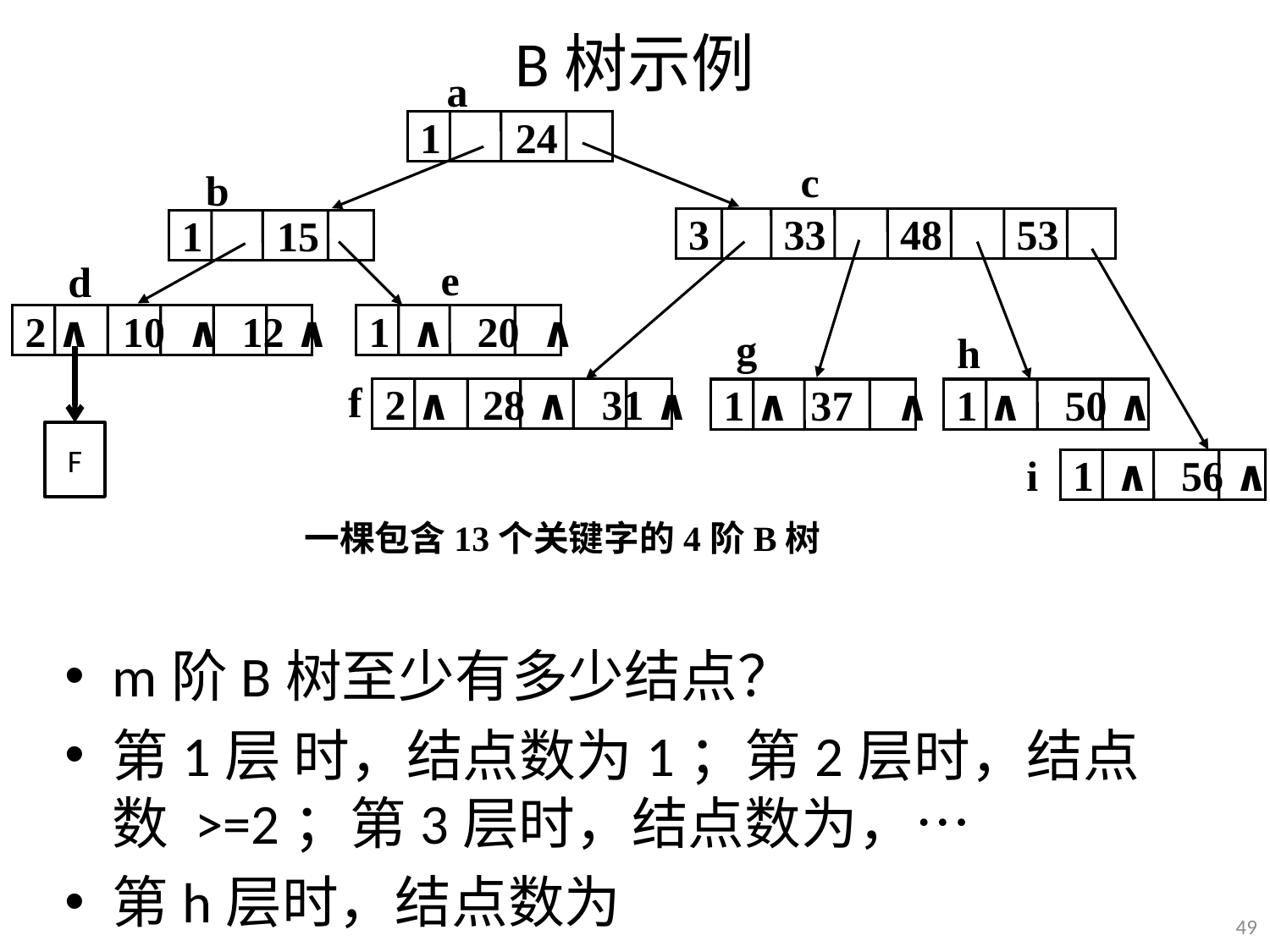

# B树示例
a
1       24

c

m阶B树至少有多少结点？
第1层 时，结点数为1；第2层时，结点数 >=2；第3层时，结点数为，…
第h层时，结点数为
b
3       33       48       53

1       15

e
d
2 ∧   10  ∧  12 ∧

1  ∧   20  ∧

g
h
F
f
2 ∧   28 ∧   31 ∧

1 ∧  37    ∧

1 ∧    50 ∧

i
1  ∧   56 ∧

一棵包含13个关键字的4阶B树
49